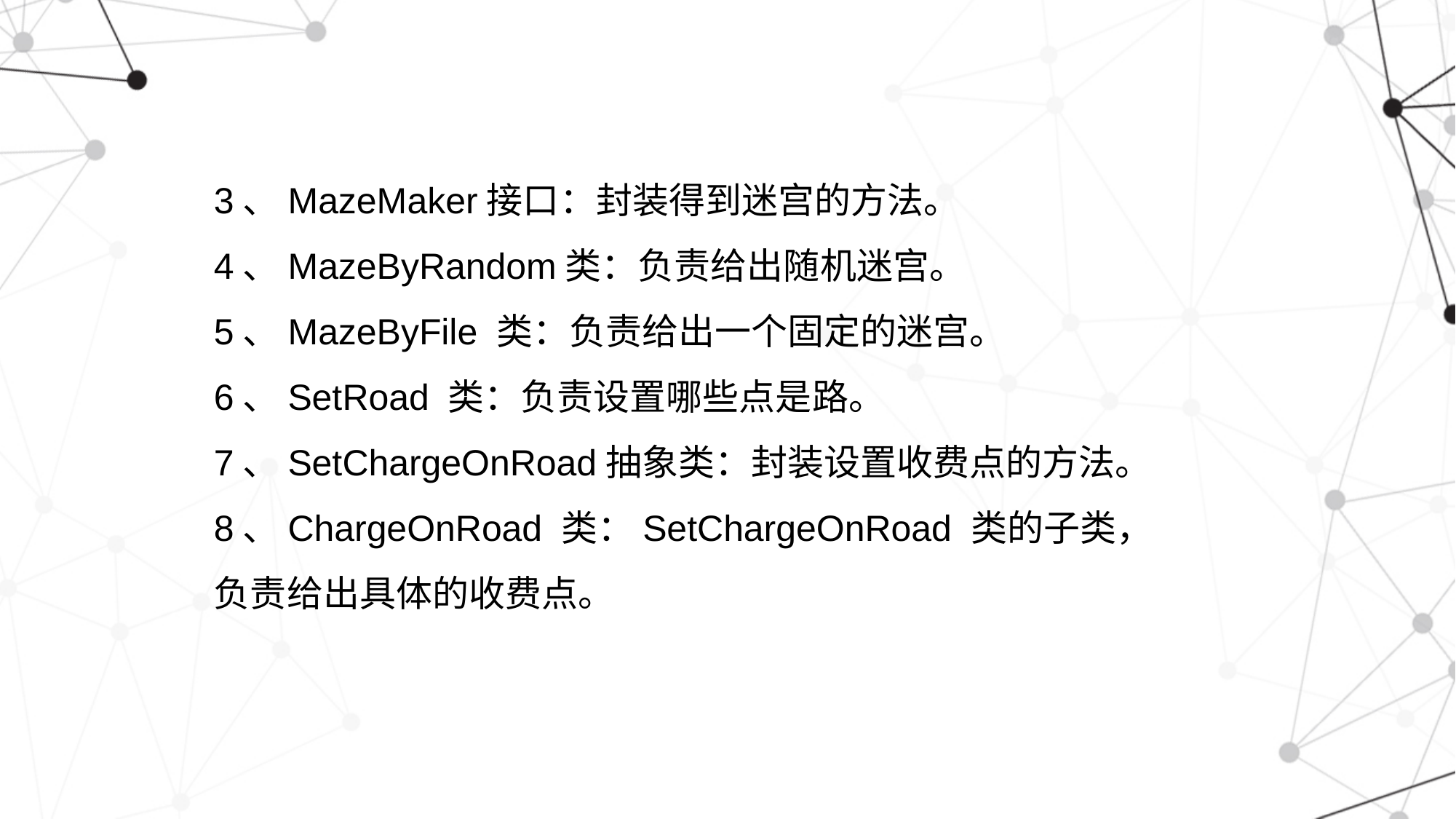

3、MazeMaker接口：封装得到迷宫的方法。
4、MazeByRandom类：负责给出随机迷宫。
5、MazeByFile 类：负责给出一个固定的迷宫。
6、SetRoad 类：负责设置哪些点是路。
7、SetChargeOnRoad抽象类：封装设置收费点的方法。
8、ChargeOnRoad 类：SetChargeOnRoad 类的子类，负责给出具体的收费点。